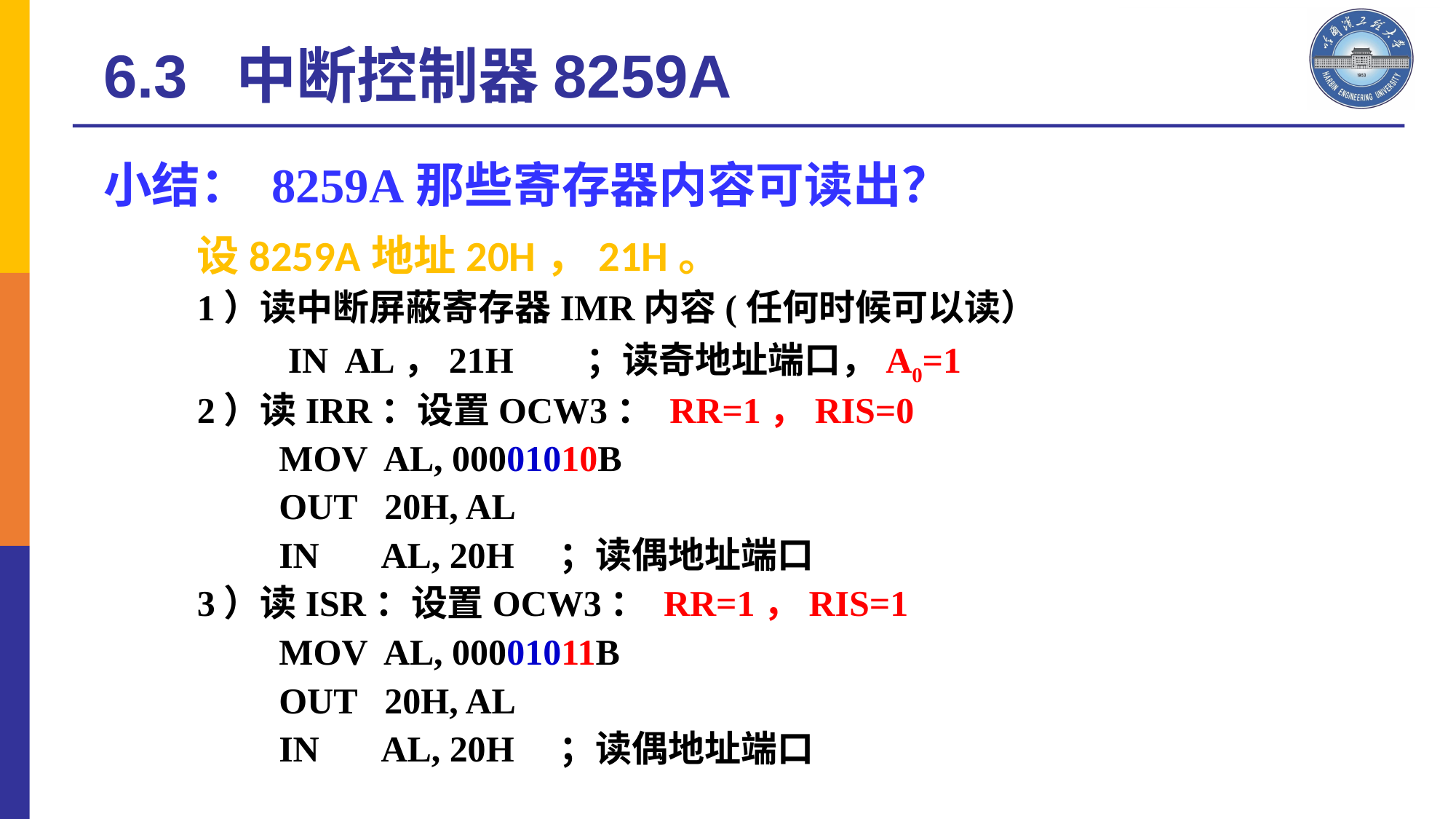

6.3  中断控制器8259A
小结： 8259A那些寄存器内容可读出？
设8259A地址20H，21H。
1）读中断屏蔽寄存器IMR内容(任何时候可以读）
          IN  AL，21H       ；读奇地址端口，A0=1
2）读IRR：设置OCW3： RR=1，RIS=0
         MOV  AL, 00001010B
         OUT   20H, AL
         IN       AL, 20H    ；读偶地址端口
3）读ISR：设置OCW3： RR=1，RIS=1
         MOV  AL, 00001011B
         OUT   20H, AL
         IN       AL, 20H    ；读偶地址端口